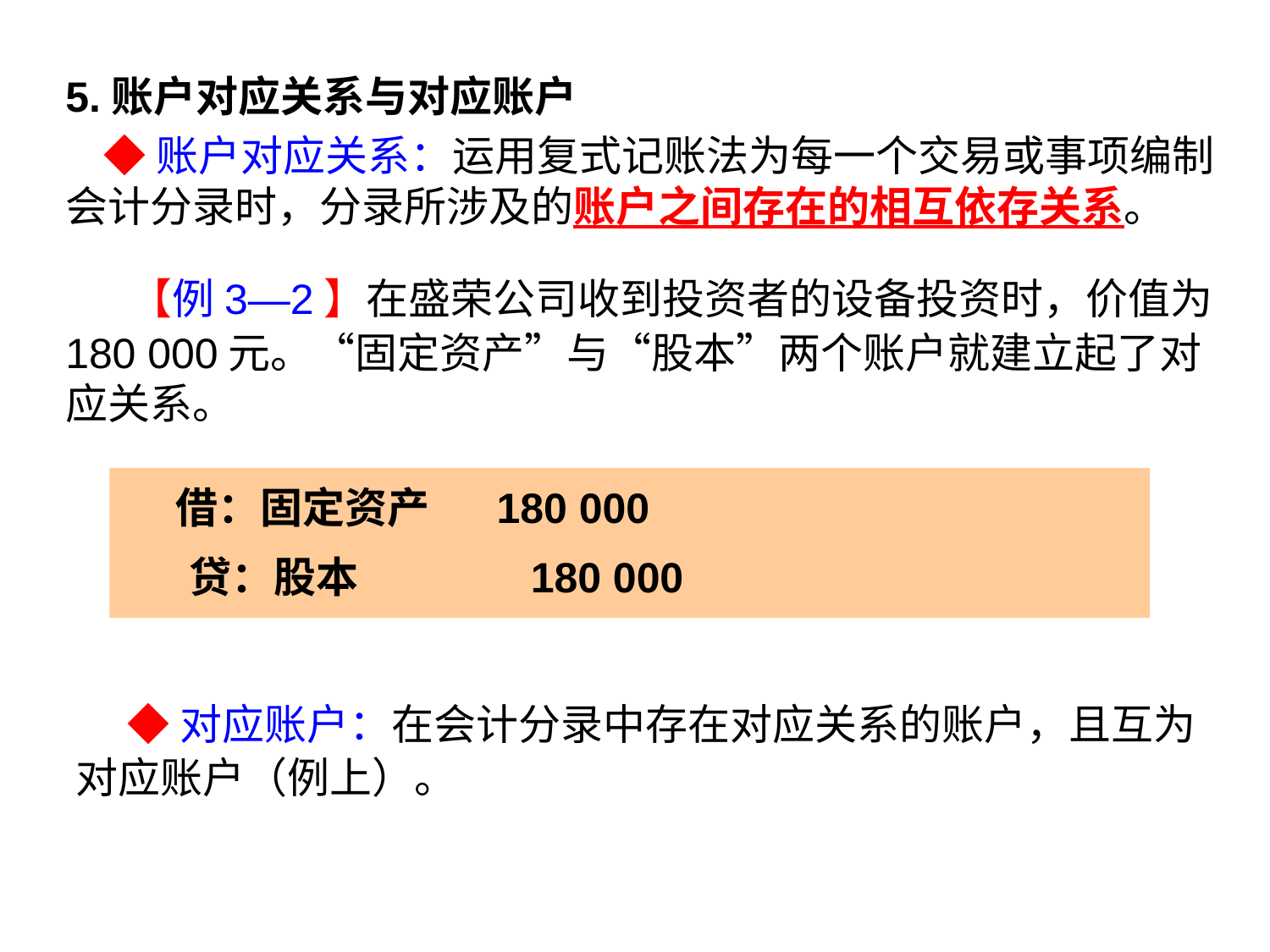

5.账户对应关系与对应账户
    ◆账户对应关系：运用复式记账法为每一个交易或事项编制会计分录时，分录所涉及的账户之间存在的相互依存关系。
    【例3—2】在盛荣公司收到投资者的设备投资时，价值为180 000元。“固定资产”与“股本”两个账户就建立起了对应关系。
    借：固定资产      180 000
      贷：股本                 180 000
    ◆对应账户：在会计分录中存在对应关系的账户，且互为对应账户（例上）。

43